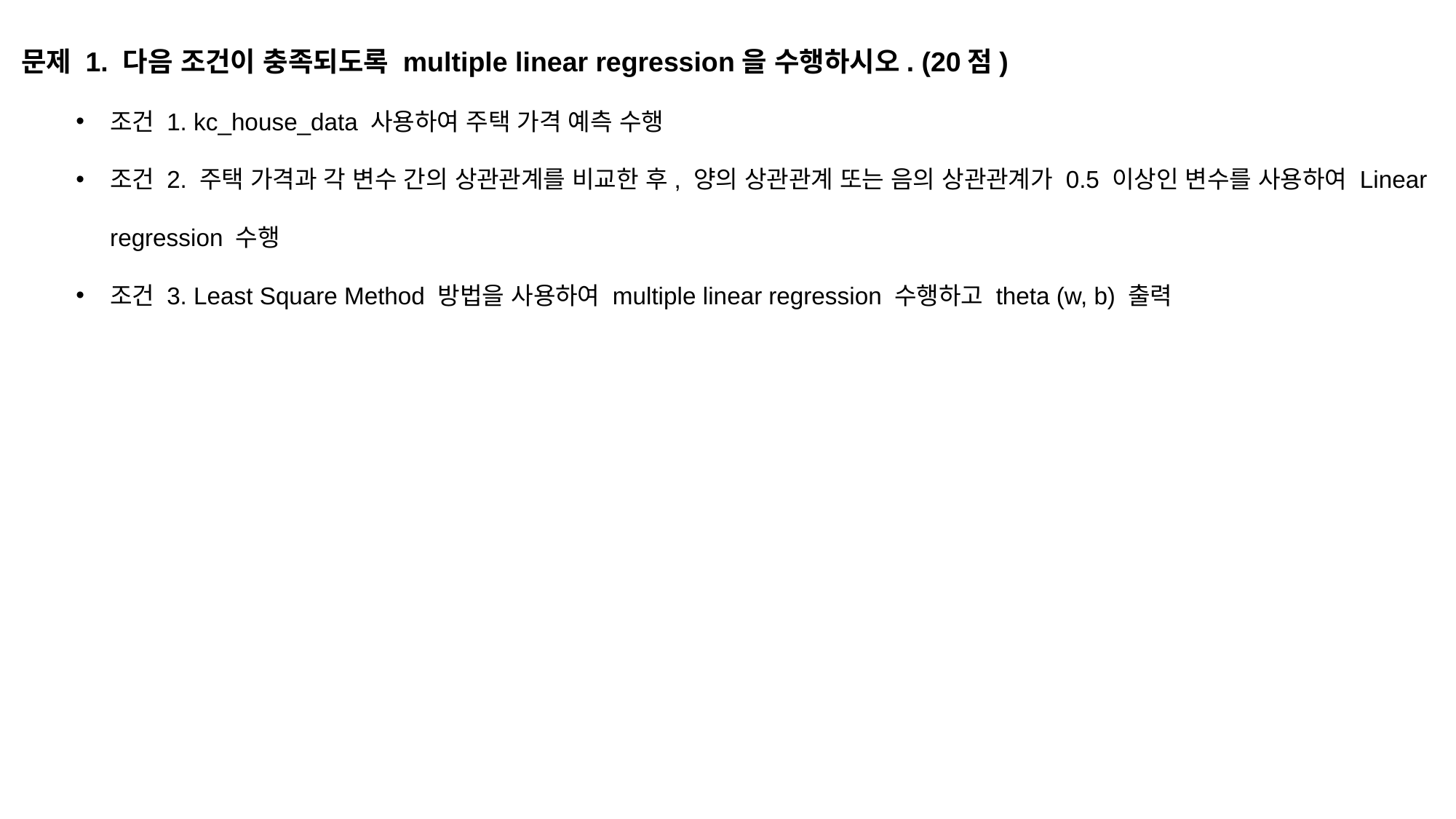

문제 1. 다음 조건이 충족되도록 multiple linear regression을 수행하시오. (20점)
조건 1. kc_house_data 사용하여 주택 가격 예측 수행
조건 2. 주택 가격과 각 변수 간의 상관관계를 비교한 후, 양의 상관관계 또는 음의 상관관계가 0.5 이상인 변수를 사용하여 Linear regression 수행
조건 3. Least Square Method 방법을 사용하여 multiple linear regression 수행하고 theta (w, b) 출력